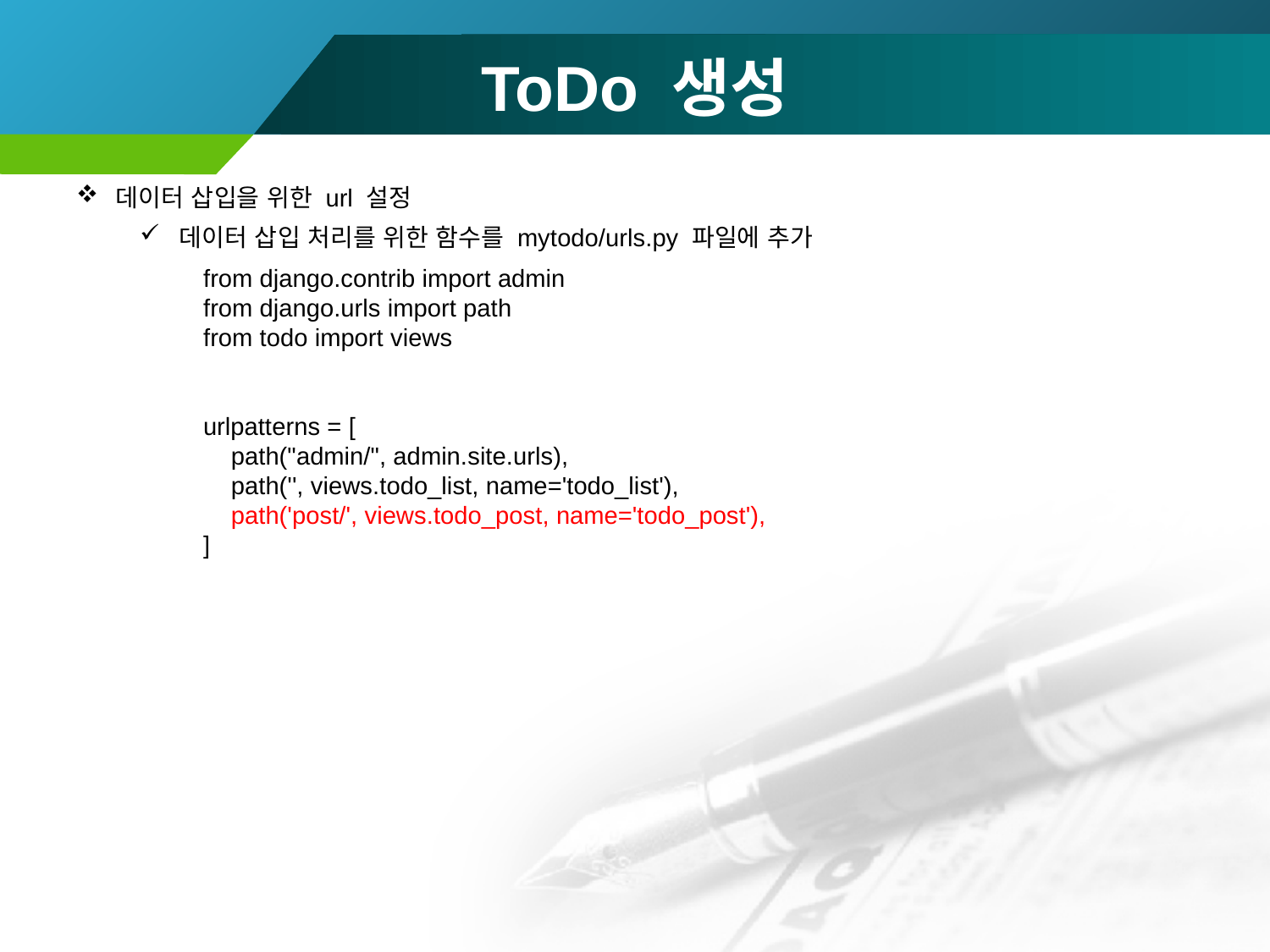

# ToDo 생성
데이터 삽입을 위한 url 설정
데이터 삽입 처리를 위한 함수를 mytodo/urls.py 파일에 추가
from django.contrib import admin
from django.urls import path
from todo import views

urlpatterns = [
    path("admin/", admin.site.urls),
    path('', views.todo_list, name='todo_list'),
    path('post/', views.todo_post, name='todo_post'),
]